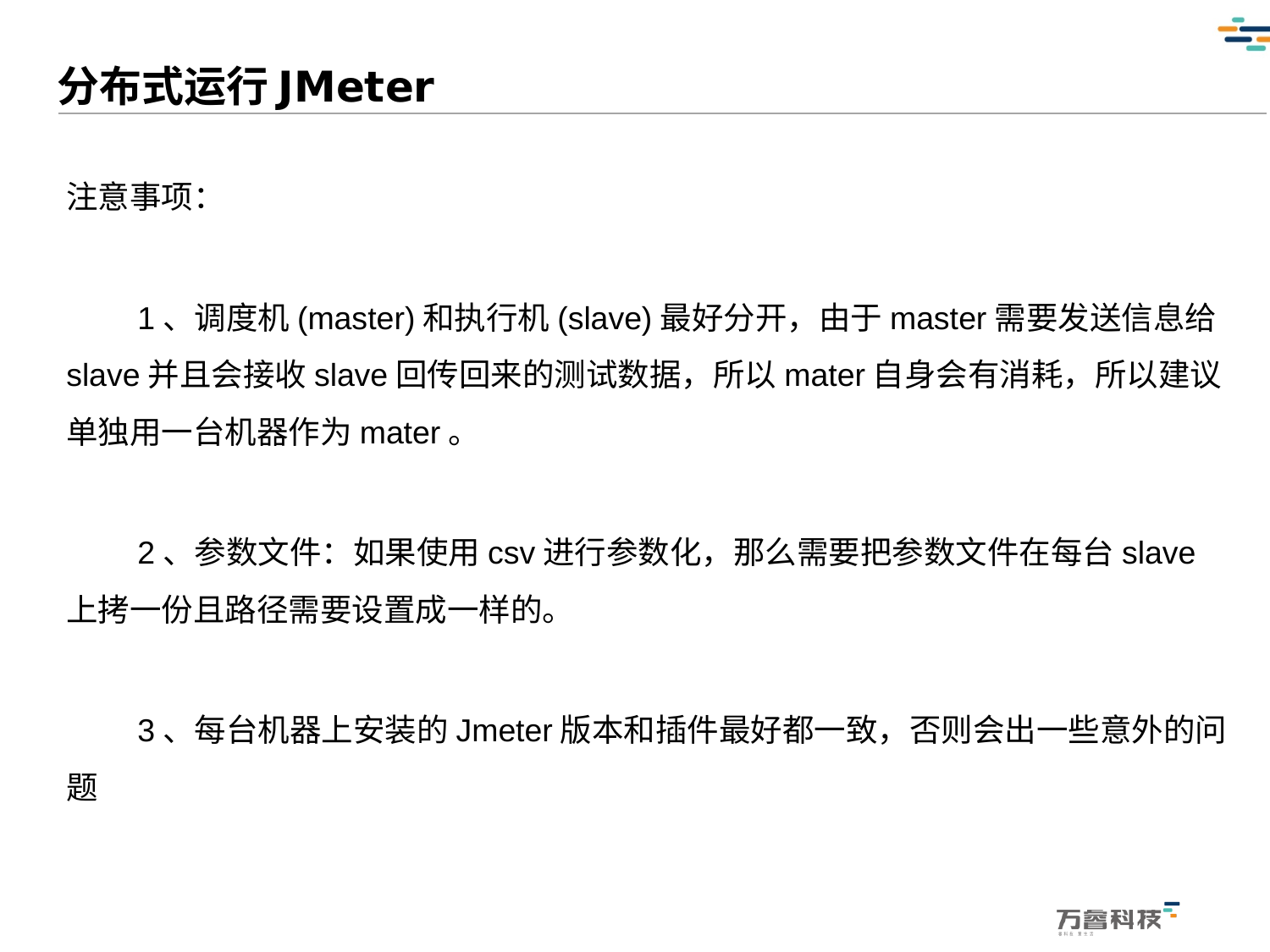

# 分布式运行JMeter

注意事项：

　　1、调度机(master)和执行机(slave)最好分开，由于master需要发送信息给slave并且会接收slave回传回来的测试数据，所以mater自身会有消耗，所以建议单独用一台机器作为mater。

　　2、参数文件：如果使用csv进行参数化，那么需要把参数文件在每台slave上拷一份且路径需要设置成一样的。

　　3、每台机器上安装的Jmeter版本和插件最好都一致，否则会出一些意外的问题